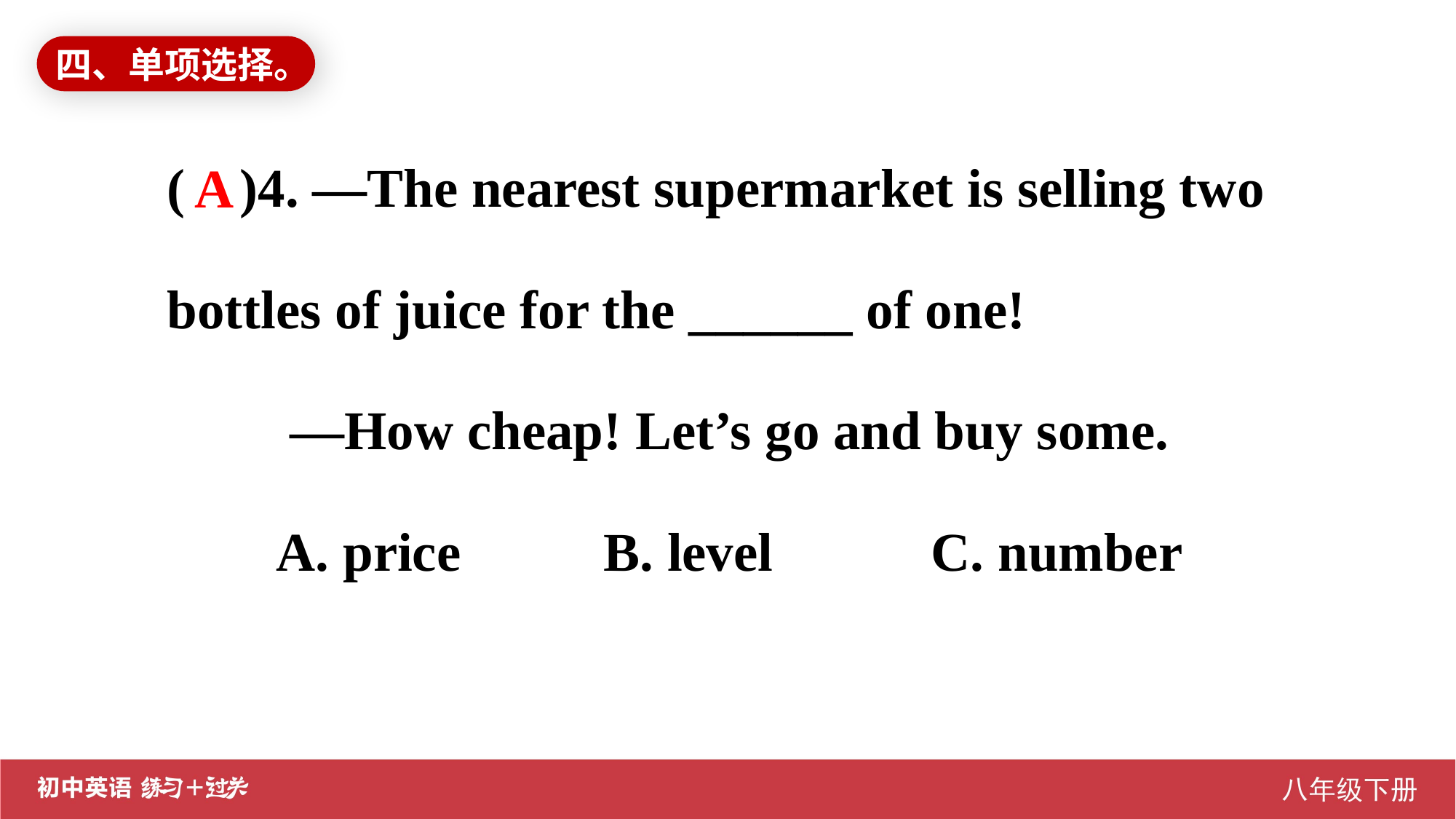

四、单项选择。
(    )4. —The nearest supermarket is selling two bottles of juice for the ______ of one!
	 —How cheap! Let’s go and buy some.
	A. price		B. level		C. number
A